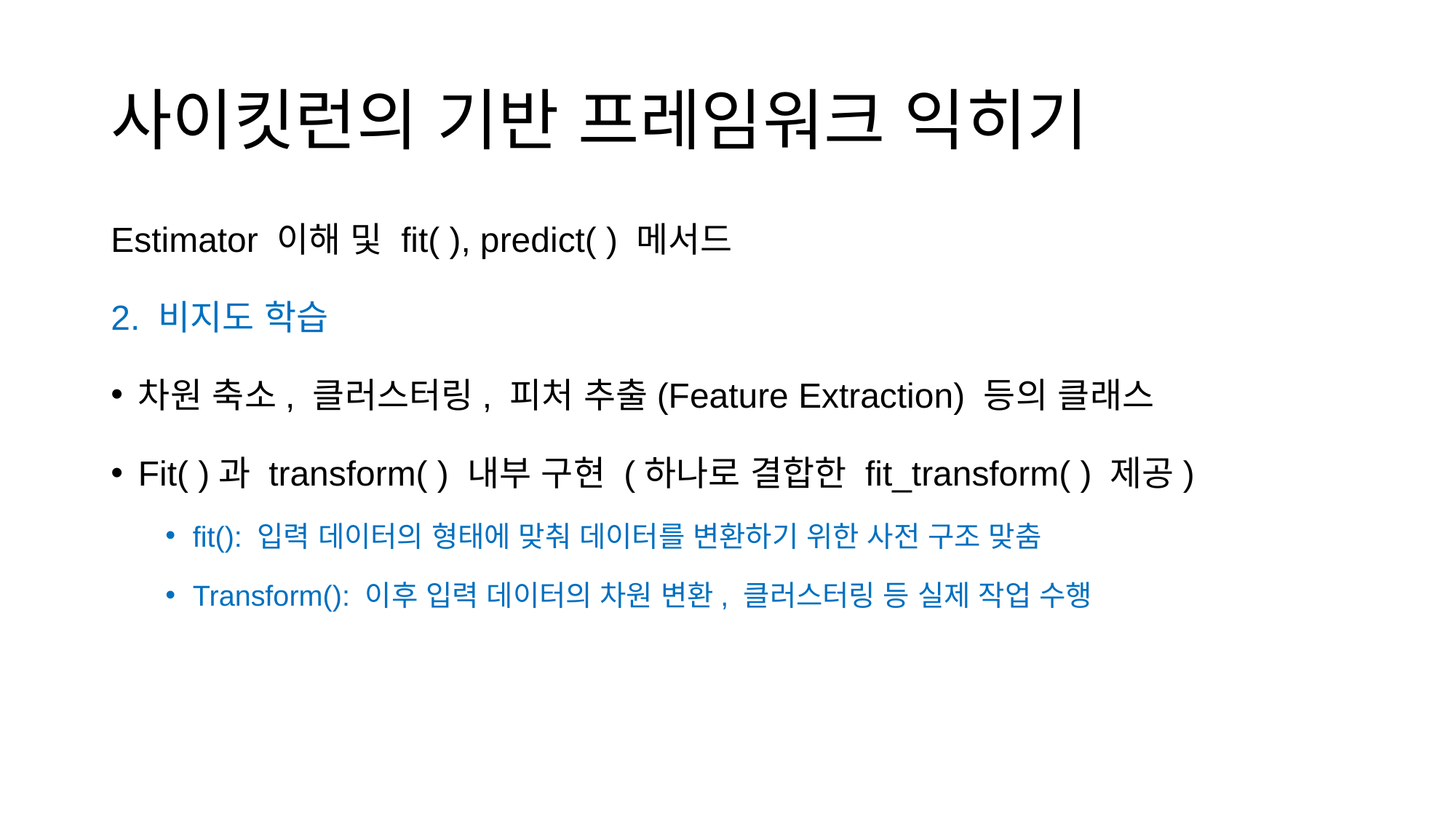

# 사이킷런의 기반 프레임워크 익히기
Estimator 이해 및 fit( ), predict( ) 메서드
2. 비지도 학습
차원 축소, 클러스터링, 피처 추출(Feature Extraction) 등의 클래스
Fit( )과 transform( ) 내부 구현 (하나로 결합한 fit_transform( ) 제공)
fit(): 입력 데이터의 형태에 맞춰 데이터를 변환하기 위한 사전 구조 맞춤
Transform(): 이후 입력 데이터의 차원 변환, 클러스터링 등 실제 작업 수행